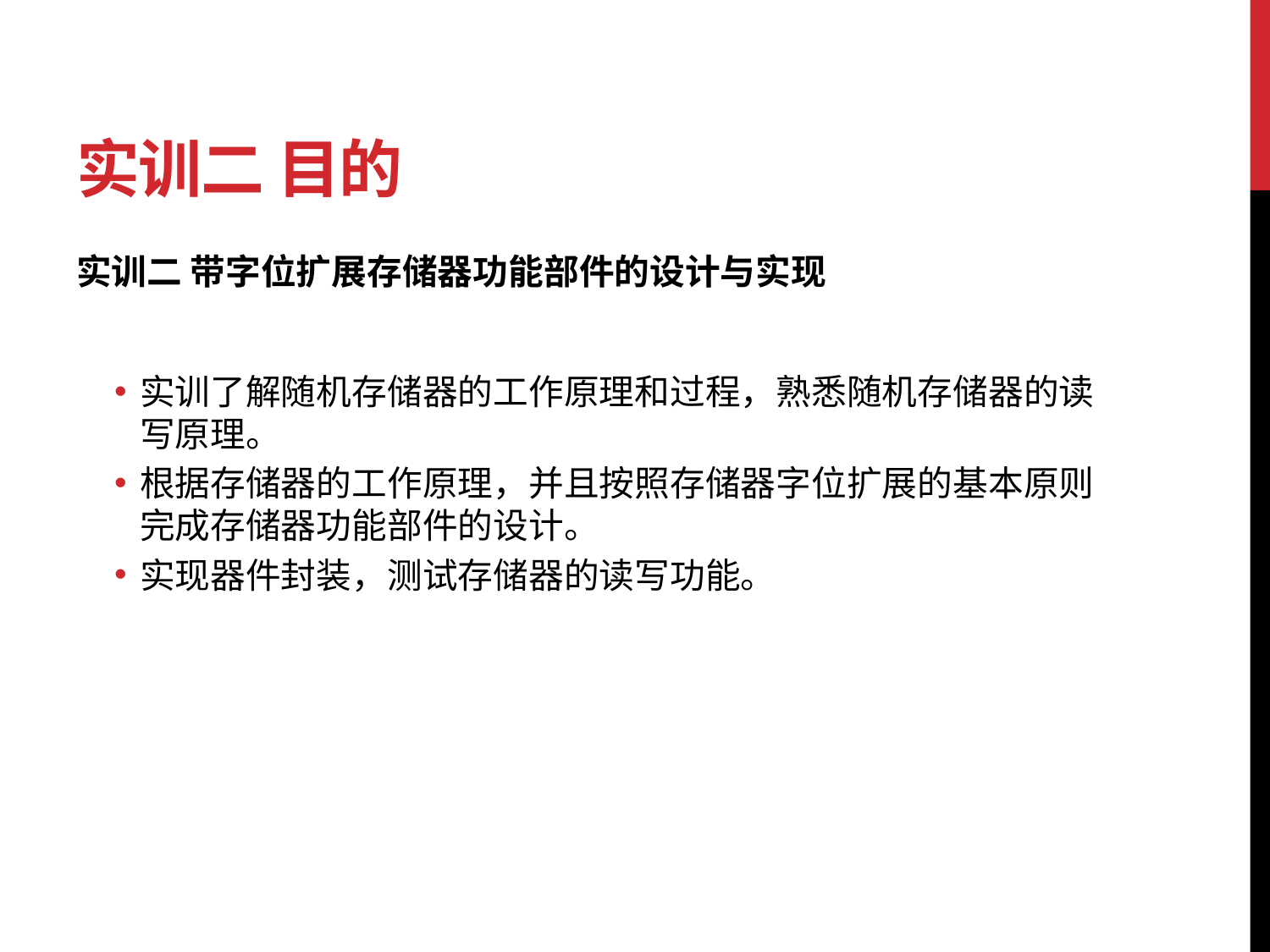

# 实训二 目的
实训二 带字位扩展存储器功能部件的设计与实现

实训了解随机存储器的工作原理和过程，熟悉随机存储器的读写原理。
根据存储器的工作原理，并且按照存储器字位扩展的基本原则完成存储器功能部件的设计。
实现器件封装，测试存储器的读写功能。